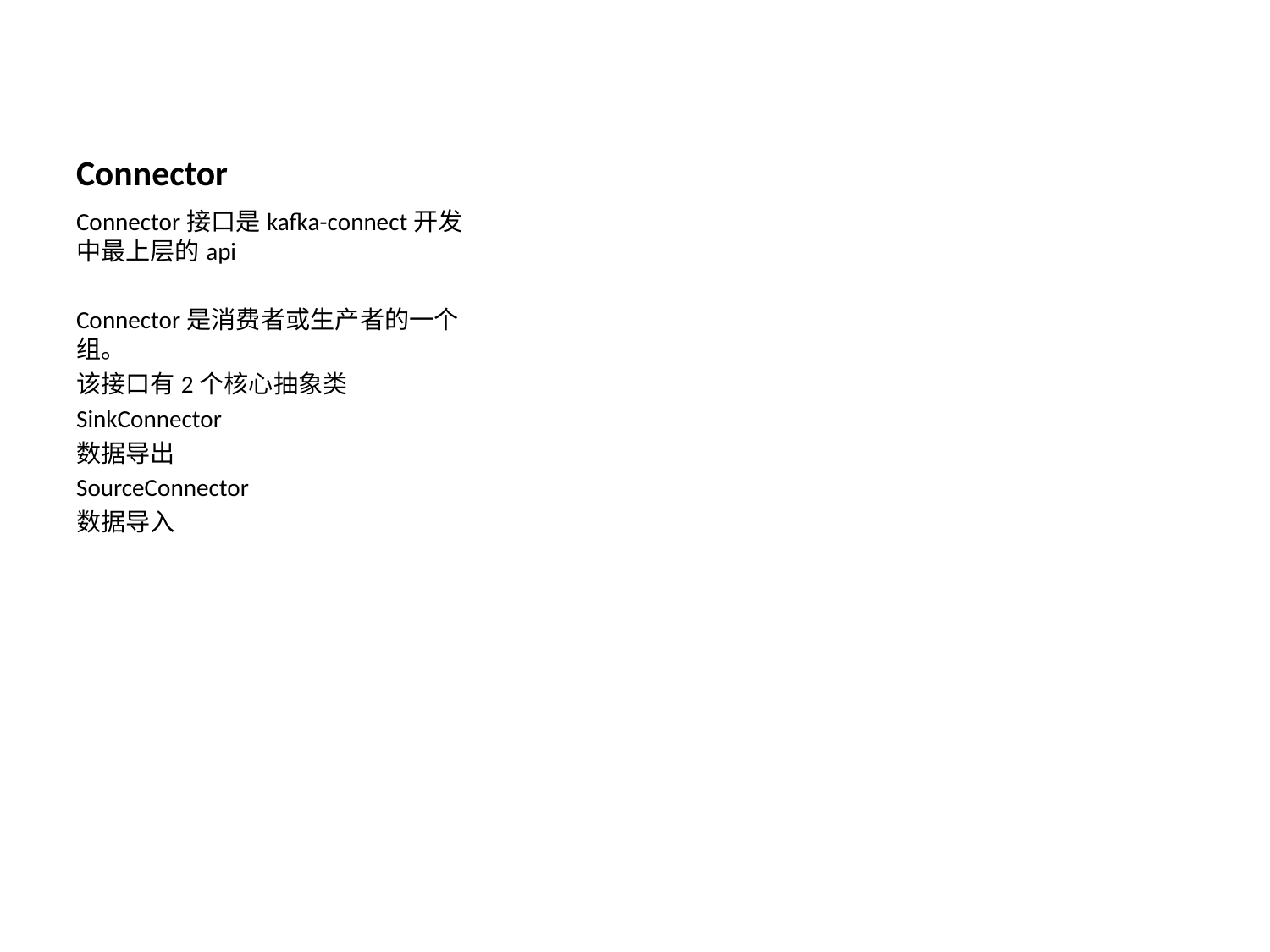

# Connector

Connector接口是kafka-connect开发中最上层的api

Connector是消费者或生产者的一个组。
该接口有2个核心抽象类
SinkConnector
数据导出
SourceConnector
数据导入